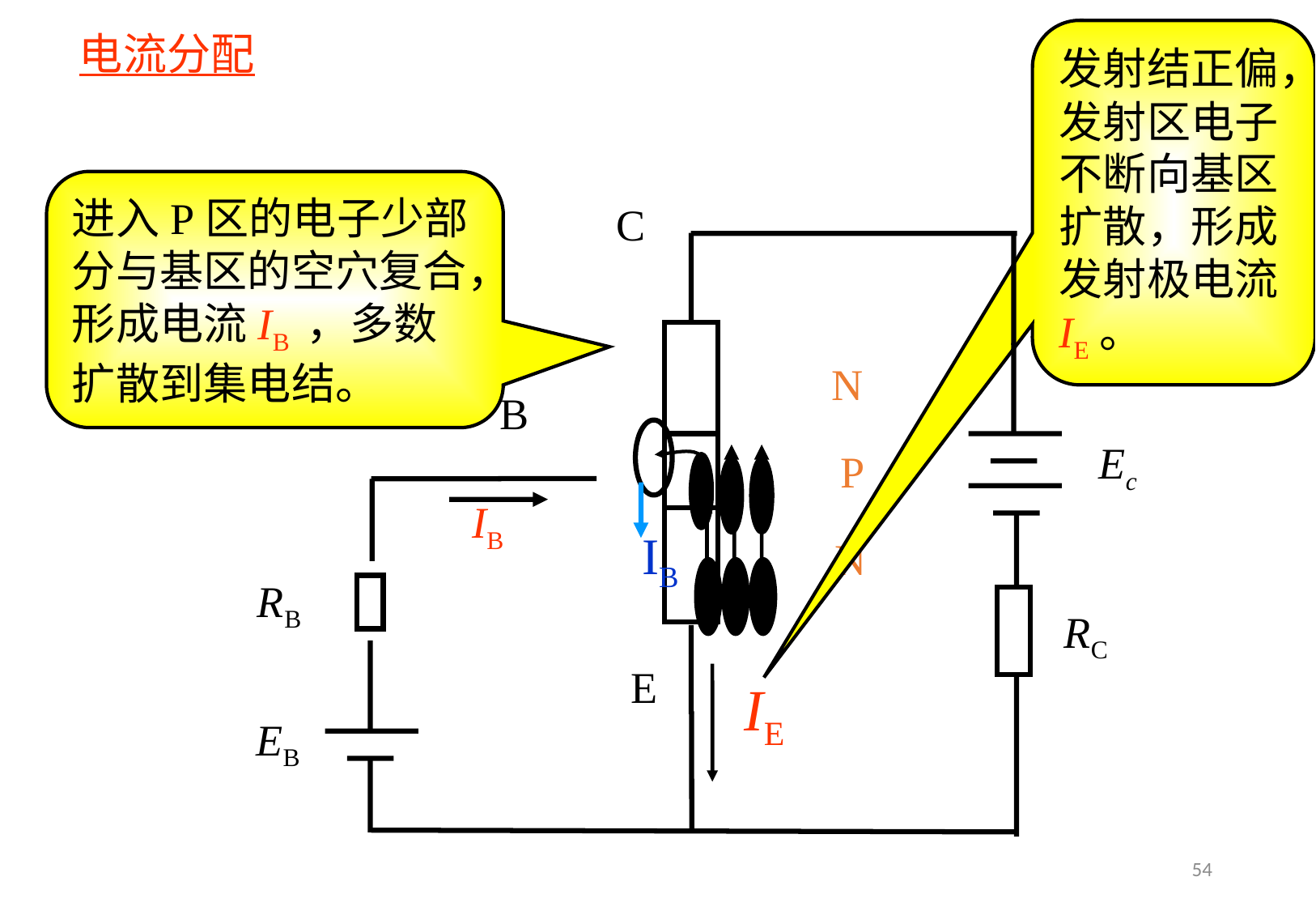

电流分配
发射结正偏，发射区电子不断向基区扩散，形成发射极电流IE。
进入P区的电子少部分与基区的空穴复合，形成电流IB ，多数扩散到集电结。
C

N

B

P

N

E

RC

IB
Ec

IB

IE
RB
EB

54